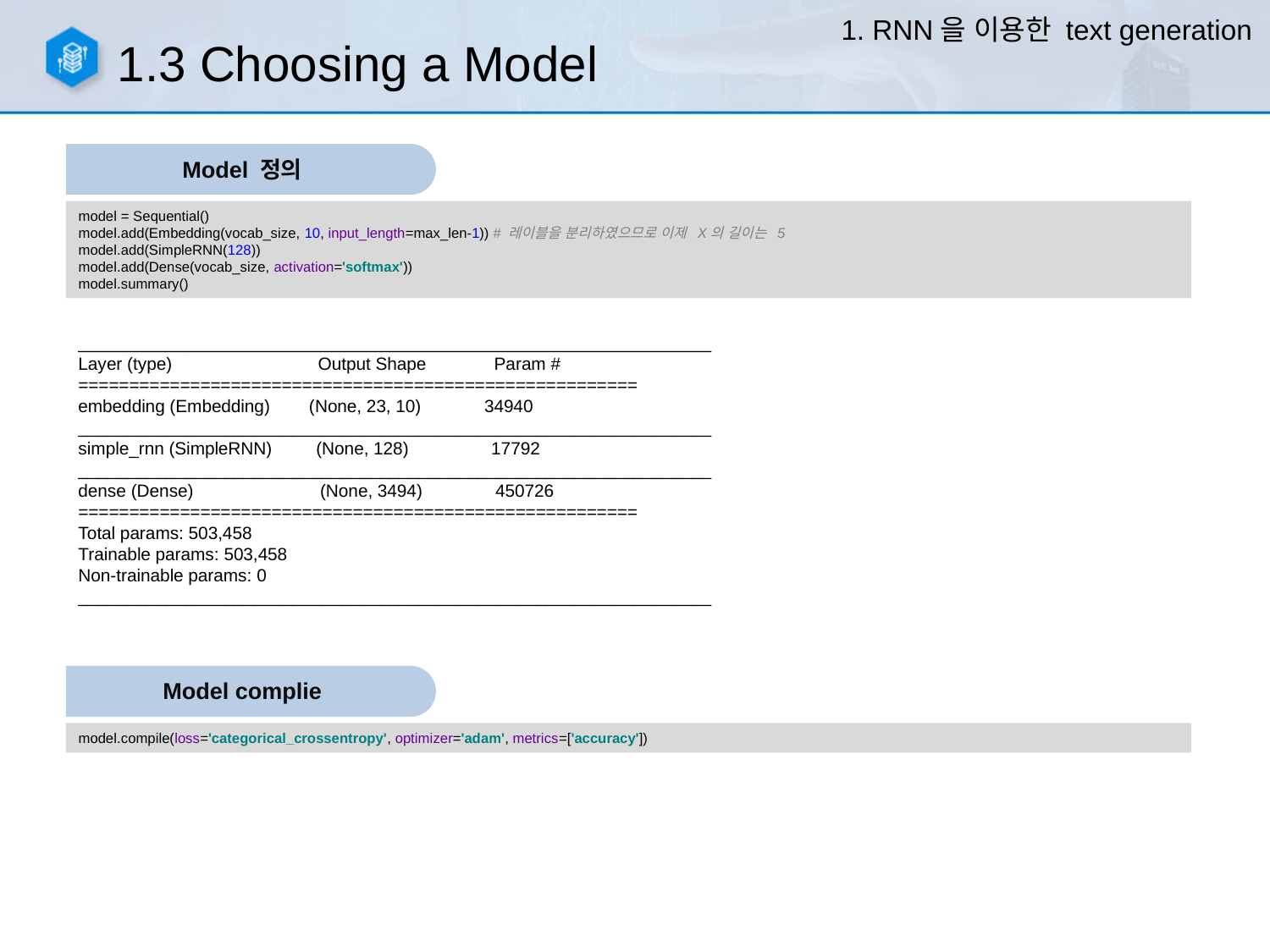

1. RNN을 이용한 text generation
1.3 Choosing a Model

Model 정의
model = Sequential()
model.add(Embedding(vocab_size, 10, input_length=max_len-1)) # 레이블을 분리하였으므로 이제 X의 길이는 5
model.add(SimpleRNN(128))
model.add(Dense(vocab_size, activation='softmax'))
model.summary()
_________________________________________________________________
Layer (type)                              Output Shape              Param #
=======================================================
embedding (Embedding)        (None, 23, 10)             34940
_________________________________________________________________
simple_rnn (SimpleRNN)         (None, 128)                 17792
_________________________________________________________________
dense (Dense)                          (None, 3494)               450726
=======================================================
Total params: 503,458
Trainable params: 503,458
Non-trainable params: 0
_________________________________________________________________

Model complie
model.compile(loss='categorical_crossentropy', optimizer='adam', metrics=['accuracy'])